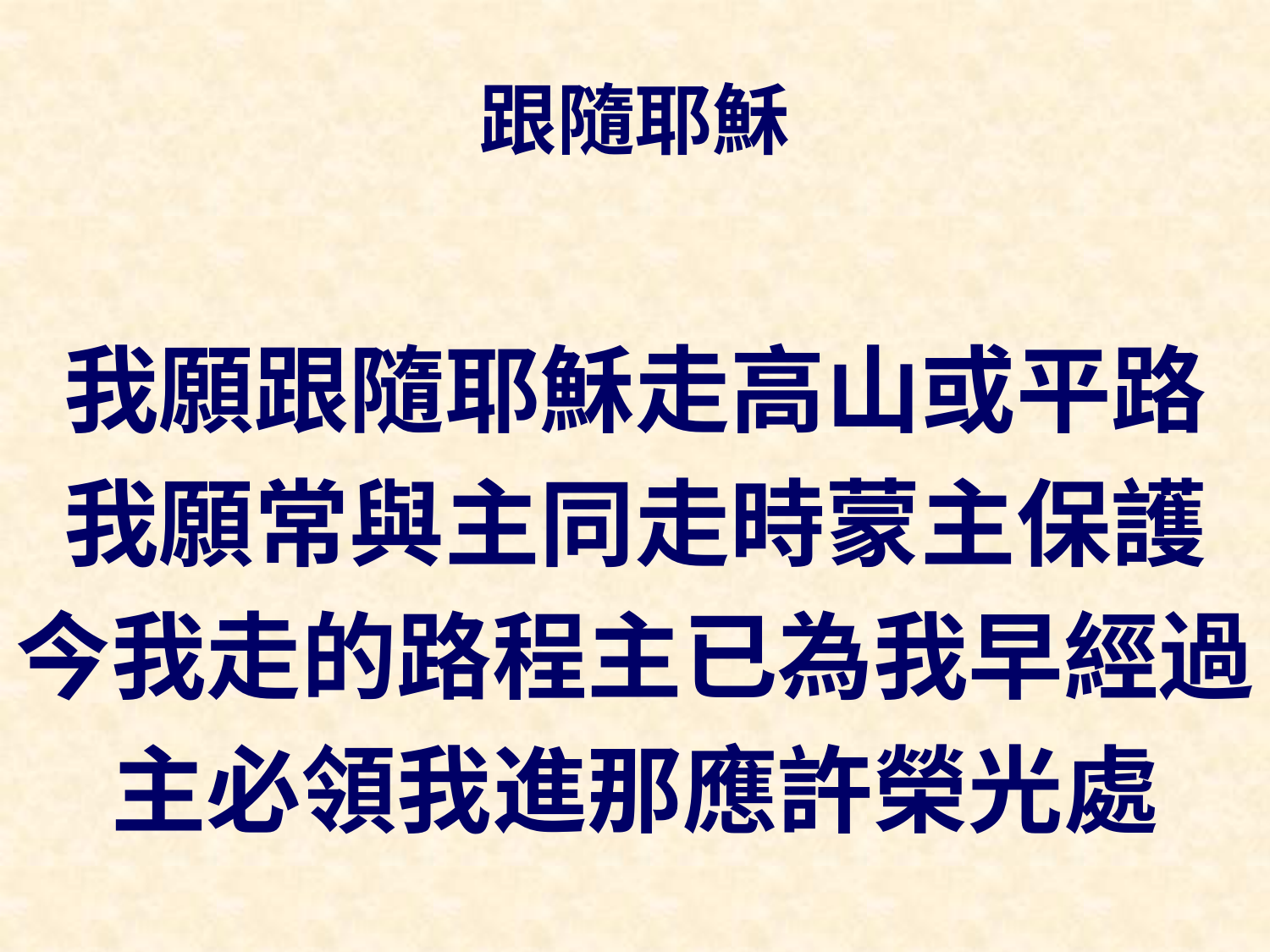

# 跟隨耶穌
我願跟隨耶穌走高山或平路
我願常與主同走時蒙主保護
今我走的路程主已為我早經過
主必領我進那應許榮光處